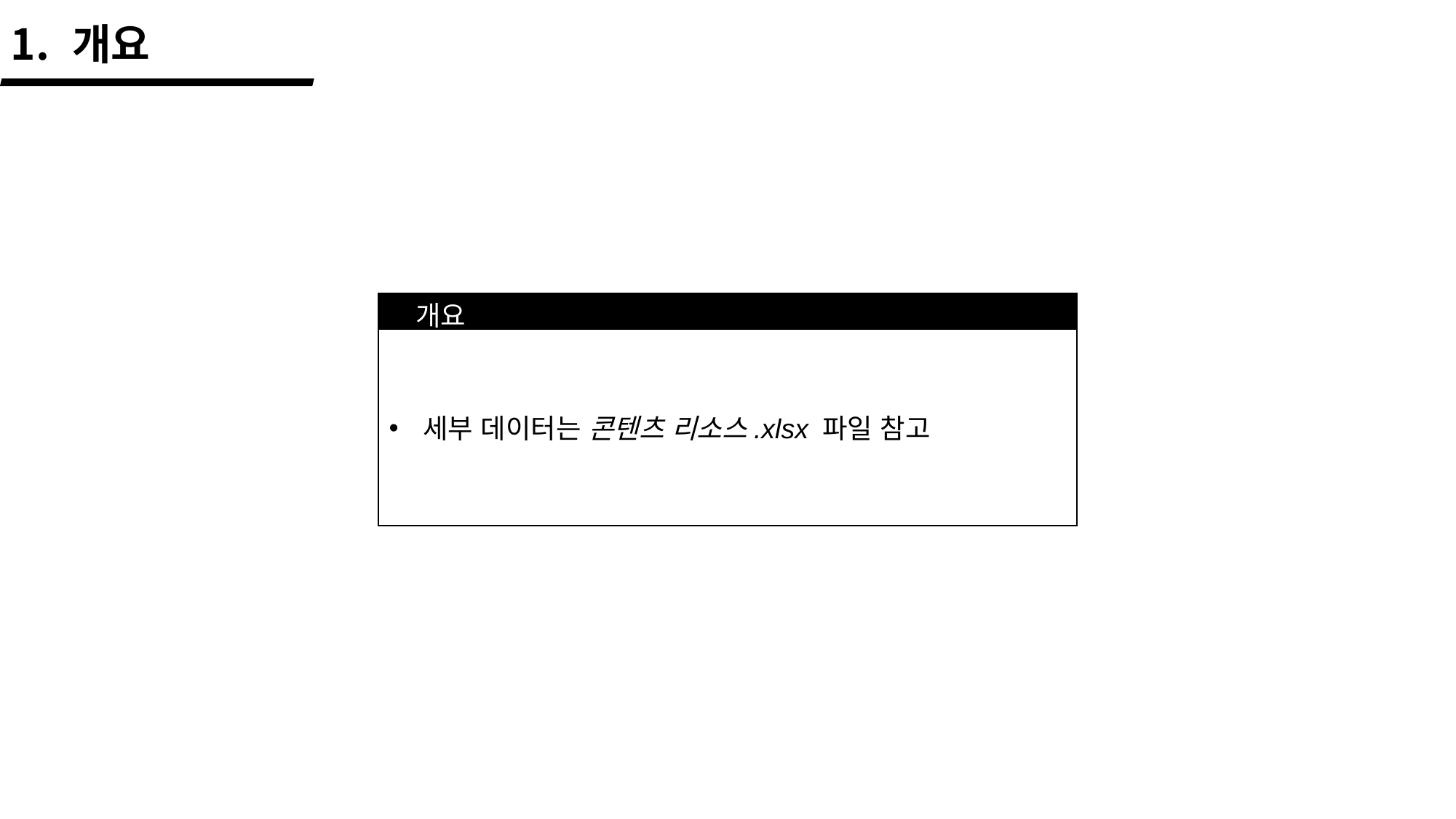

개요

개요

세부 데이터는 콘텐츠 리소스.xlsx 파일 참고